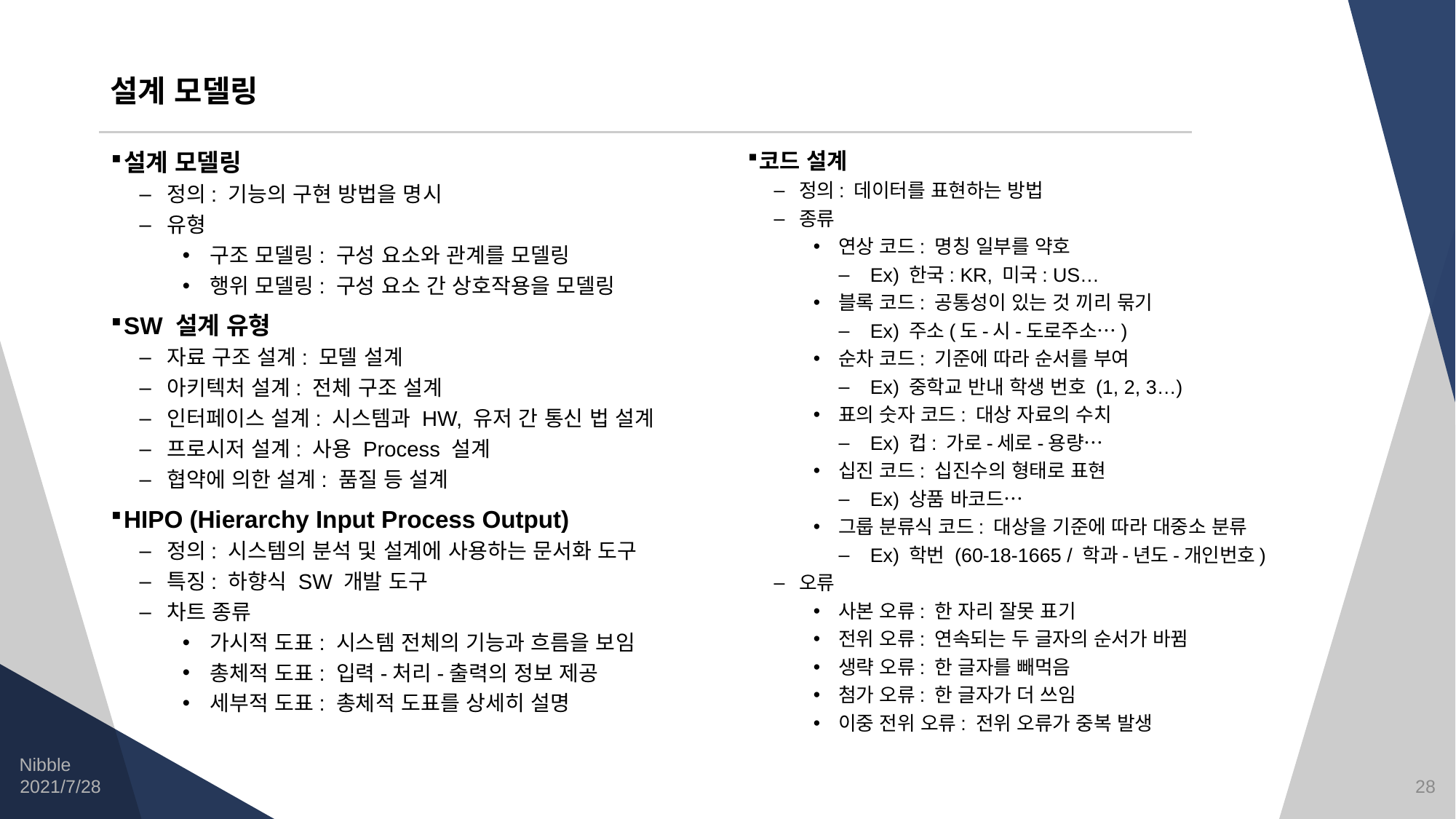

# 설계 모델링
코드 설계
정의: 데이터를 표현하는 방법
종류
연상 코드: 명칭 일부를 약호
Ex) 한국: KR, 미국: US…
블록 코드: 공통성이 있는 것 끼리 묶기
Ex) 주소(도-시-도로주소…)
순차 코드: 기준에 따라 순서를 부여
Ex) 중학교 반내 학생 번호 (1, 2, 3…)
표의 숫자 코드: 대상 자료의 수치
Ex) 컵: 가로-세로-용량…
십진 코드: 십진수의 형태로 표현
Ex) 상품 바코드…
그룹 분류식 코드: 대상을 기준에 따라 대중소 분류
Ex) 학번 (60-18-1665 / 학과-년도-개인번호)
오류
사본 오류: 한 자리 잘못 표기
전위 오류: 연속되는 두 글자의 순서가 바뀜
생략 오류: 한 글자를 빼먹음
첨가 오류: 한 글자가 더 쓰임
이중 전위 오류: 전위 오류가 중복 발생
설계 모델링
정의: 기능의 구현 방법을 명시
유형
구조 모델링: 구성 요소와 관계를 모델링
행위 모델링: 구성 요소 간 상호작용을 모델링
SW 설계 유형
자료 구조 설계: 모델 설계
아키텍처 설계: 전체 구조 설계
인터페이스 설계: 시스템과 HW, 유저 간 통신 법 설계
프로시저 설계: 사용 Process 설계
협약에 의한 설계: 품질 등 설계
HIPO (Hierarchy Input Process Output)
정의: 시스템의 분석 및 설계에 사용하는 문서화 도구
특징: 하향식 SW 개발 도구
차트 종류
가시적 도표: 시스템 전체의 기능과 흐름을 보임
총체적 도표: 입력-처리-출력의 정보 제공
세부적 도표: 총체적 도표를 상세히 설명

Nibble
2021/7/28
28